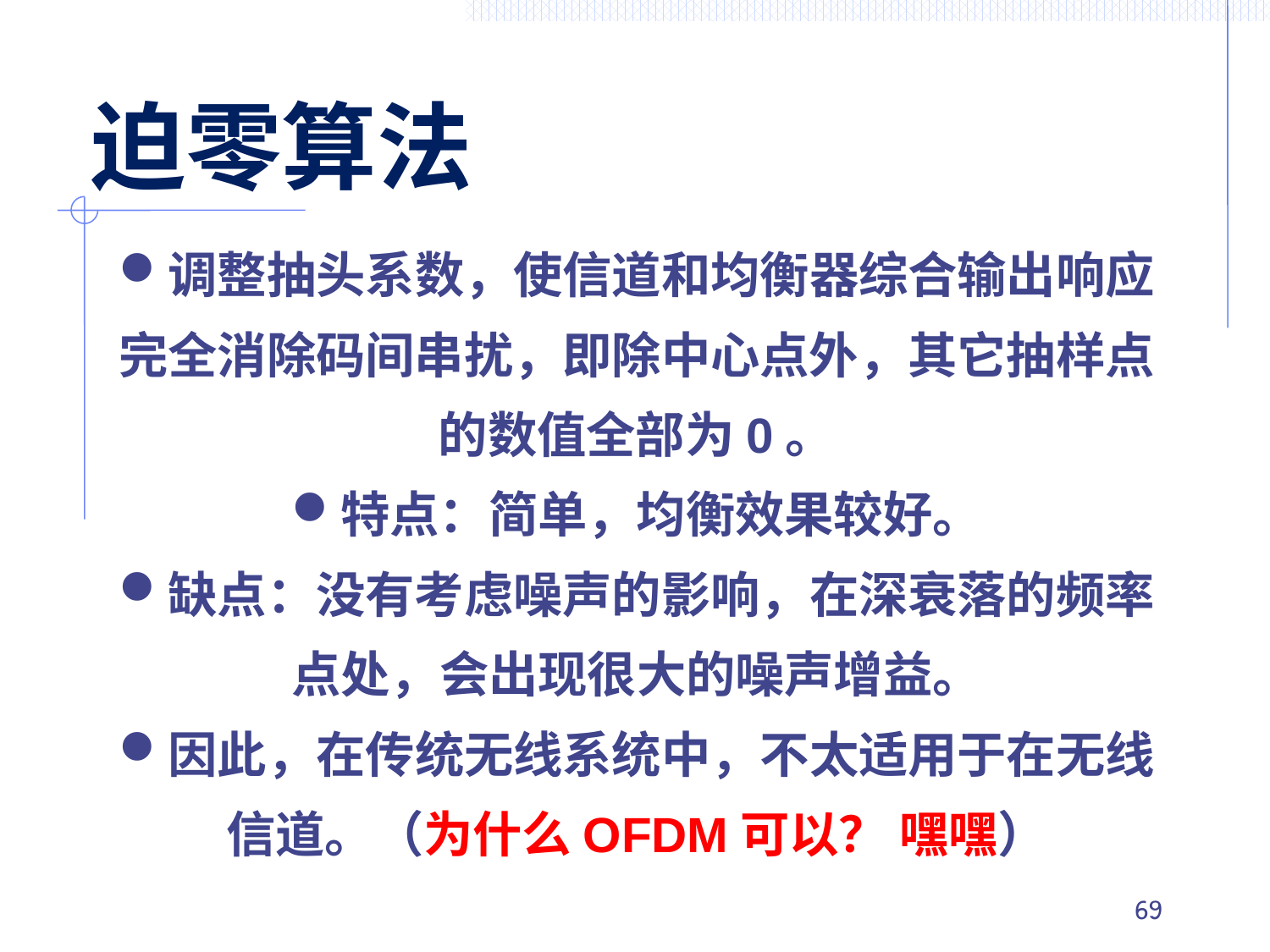

# 迫零算法
调整抽头系数，使信道和均衡器综合输出响应完全消除码间串扰，即除中心点外，其它抽样点的数值全部为0。
特点：简单，均衡效果较好。
缺点：没有考虑噪声的影响，在深衰落的频率点处，会出现很大的噪声增益。
因此，在传统无线系统中，不太适用于在无线信道。（为什么OFDM可以？ 嘿嘿）
69